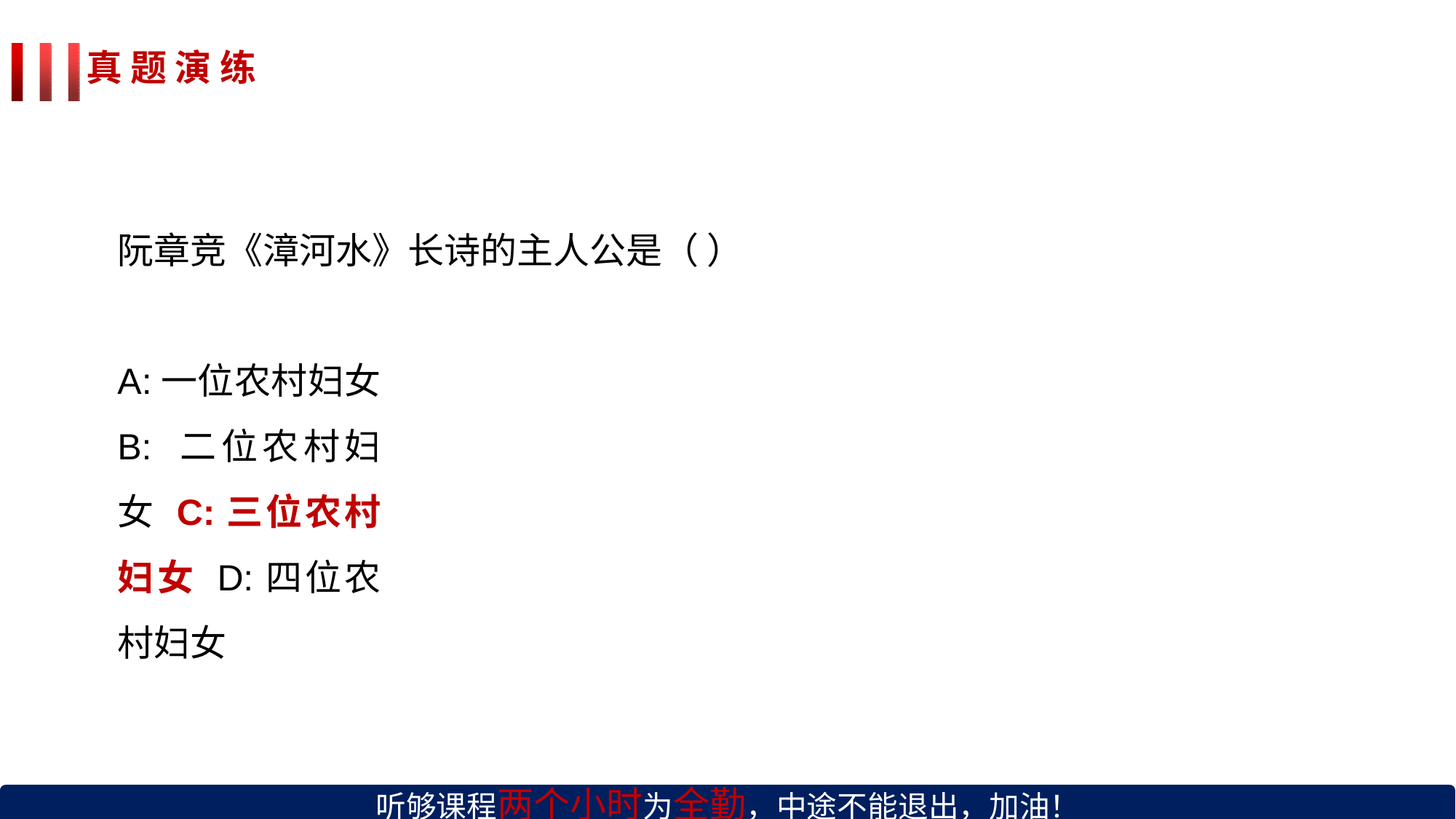

# 真 题 演 练

阮章竞《漳河水》长诗的主人公是（ ）

A:一位农村妇女 B: 二位农村妇女 C:三位农村妇女 D:四位农村妇女
22

听够课程两个小时为全勤，中途不能退出，加油！